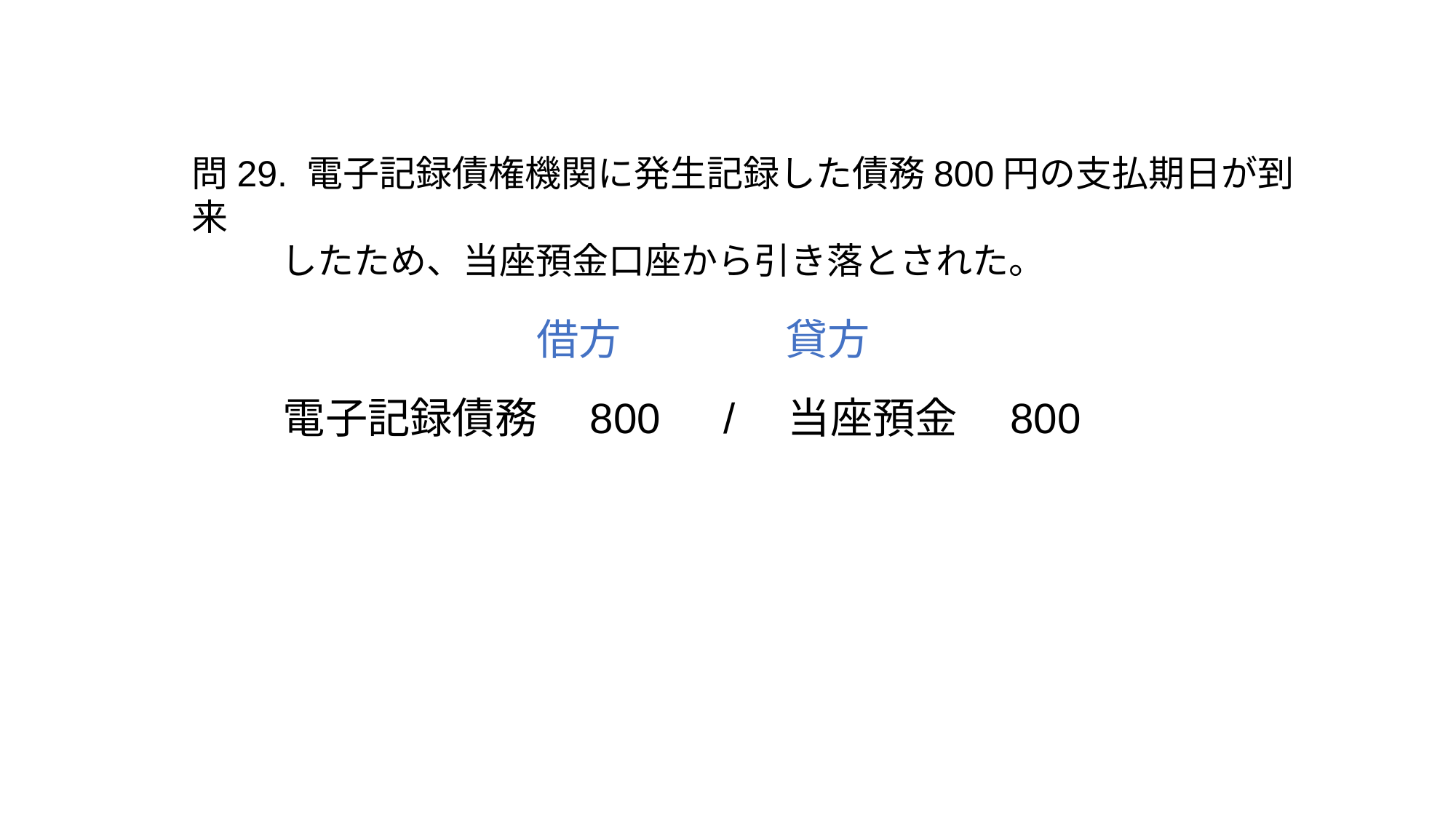

問29. 電子記録債権機関に発生記録した債務800円の支払期日が到来
　　  したため、当座預金口座から引き落とされた。
借方
貸方
電子記録債務　800　/　当座預金　800